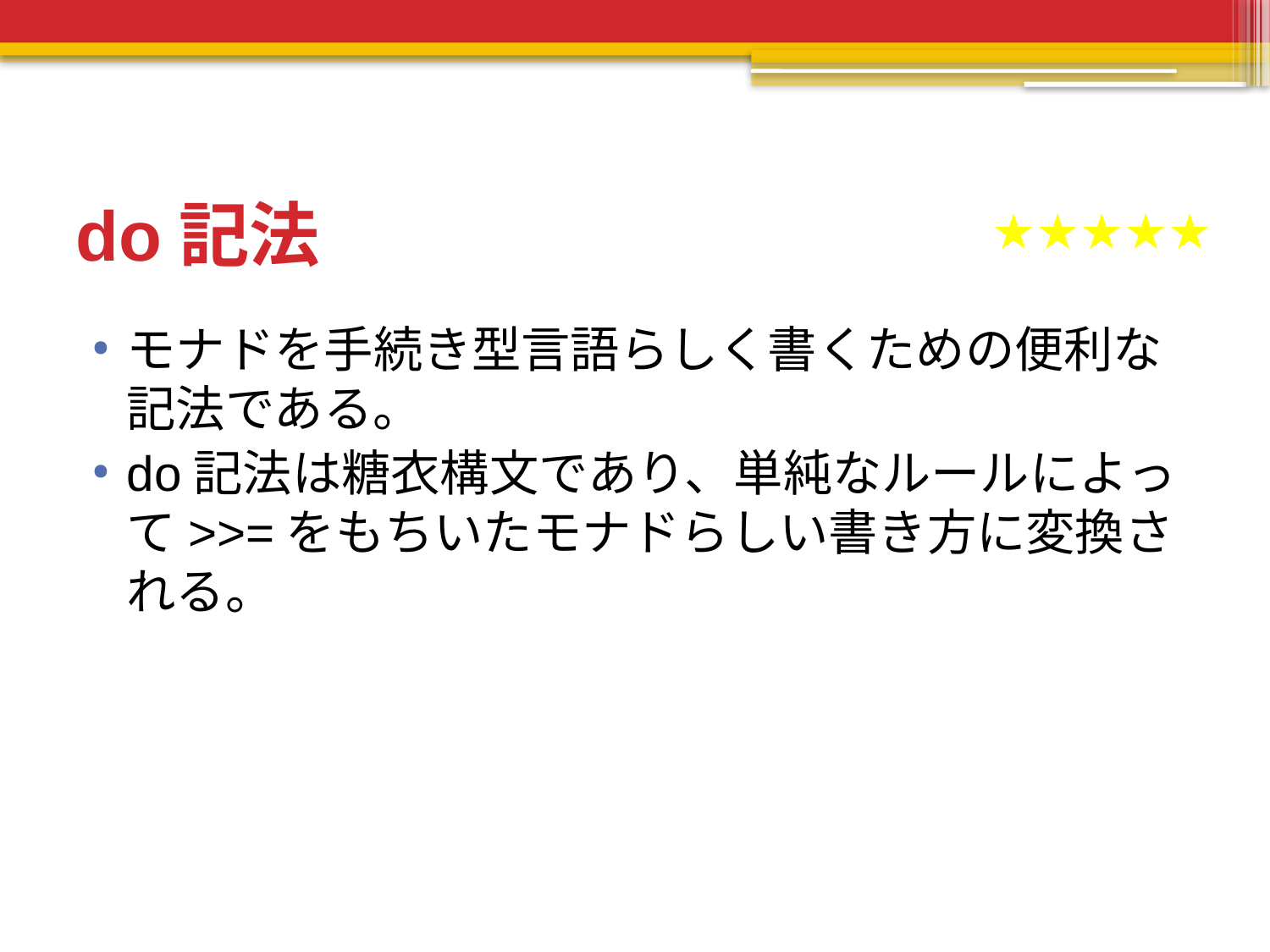

# do記法
★★★★★
モナドを手続き型言語らしく書くための便利な記法である。
do記法は糖衣構文であり、単純なルールによって>>=をもちいたモナドらしい書き方に変換される。